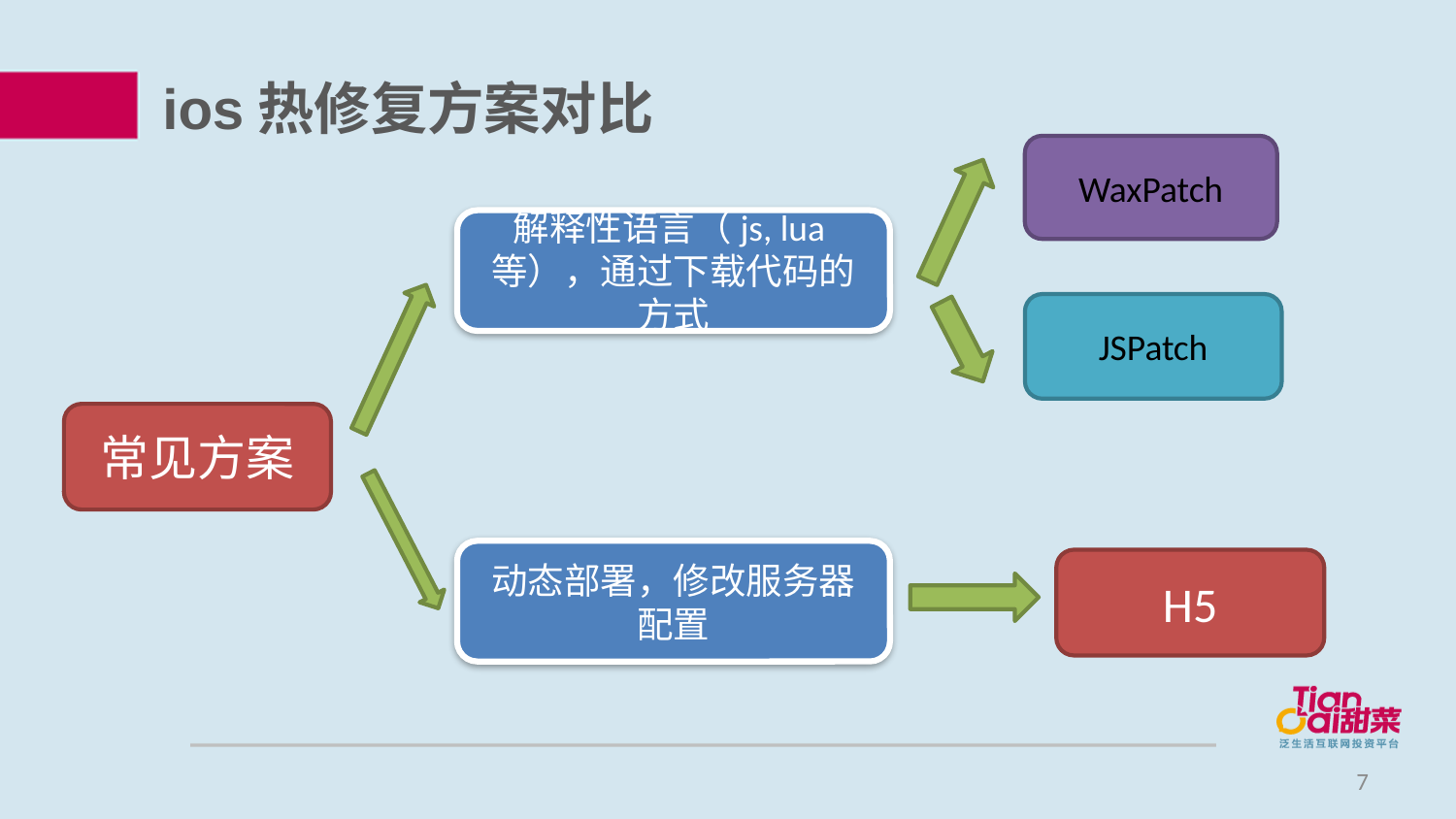

# ios热修复方案对比
WaxPatch

解释性语言（js, lua等），通过下载代码的方式

JSPatch

常见方案

动态部署，修改服务器配置
H5

7